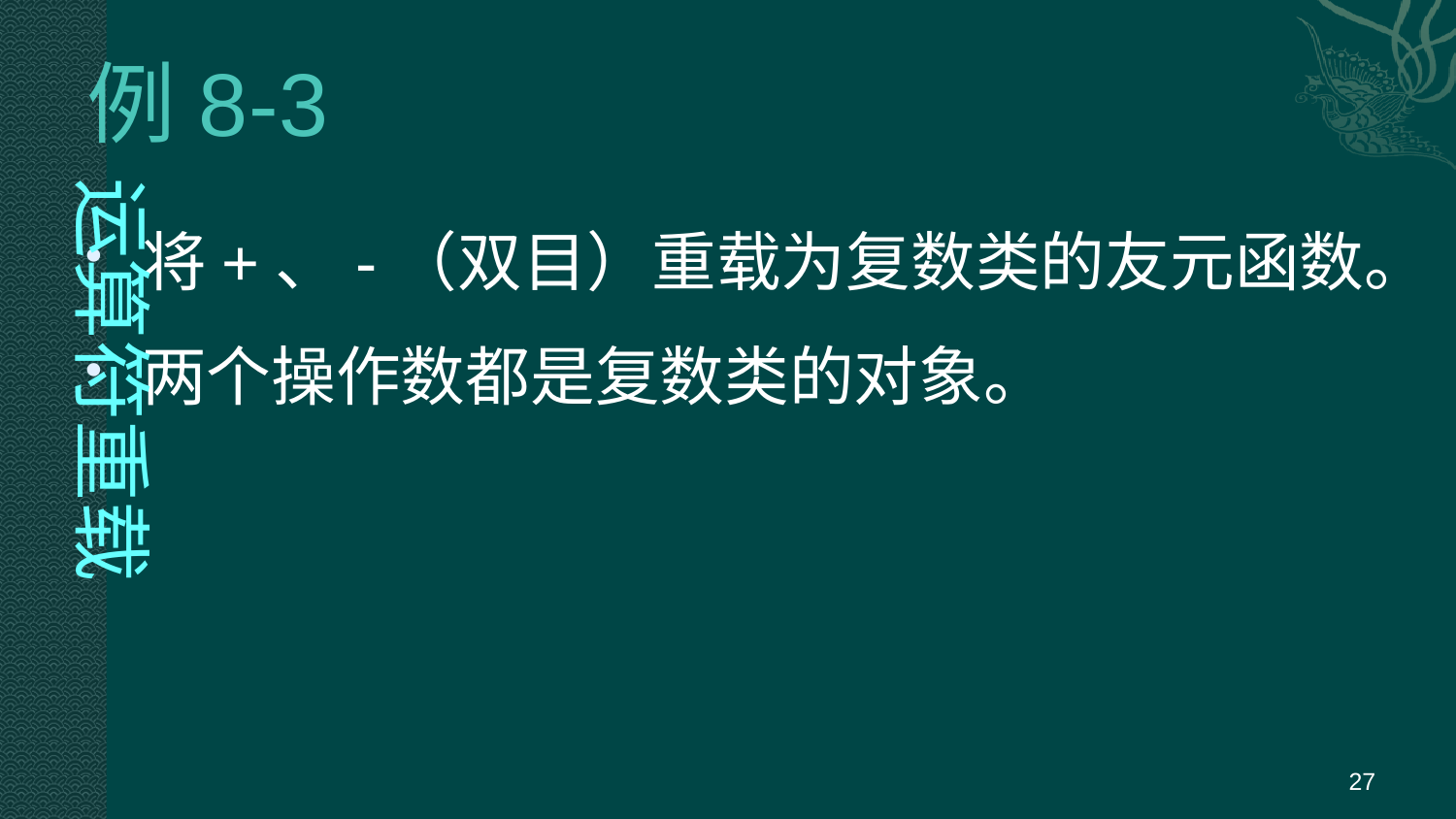

# 例8-3
运算符重载
将+、-（双目）重载为复数类的友元函数。
两个操作数都是复数类的对象。
27